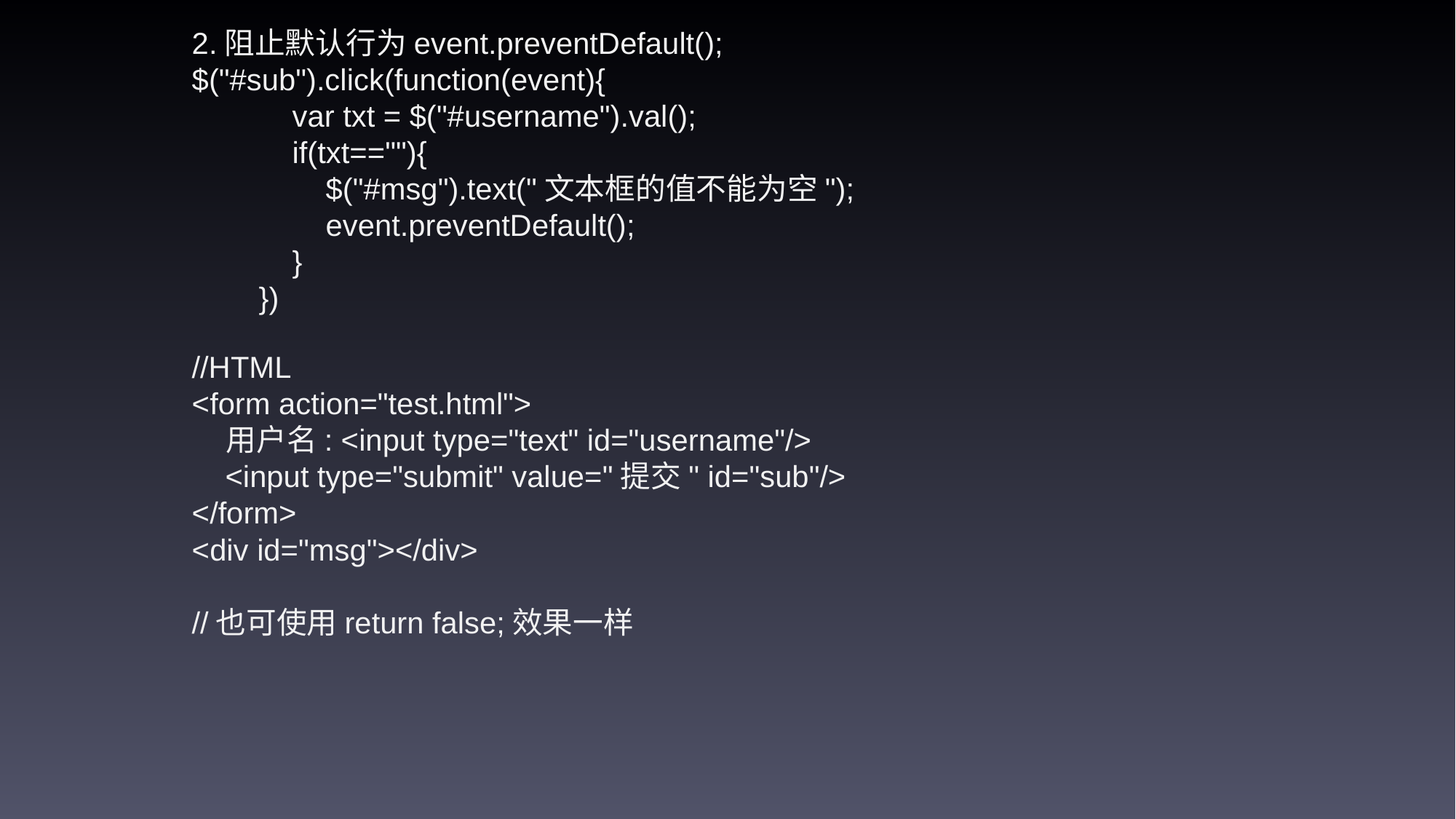

2.阻止默认行为event.preventDefault();
$("#sub").click(function(event){
            var txt = $("#username").val();
            if(txt==""){
                $("#msg").text("文本框的值不能为空");
                event.preventDefault();
            }
        })

//HTML
<form action="test.html">
    用户名: <input type="text" id="username"/>
    <input type="submit" value="提交" id="sub"/>
</form>
<div id="msg"></div>

//也可使用return false;效果一样